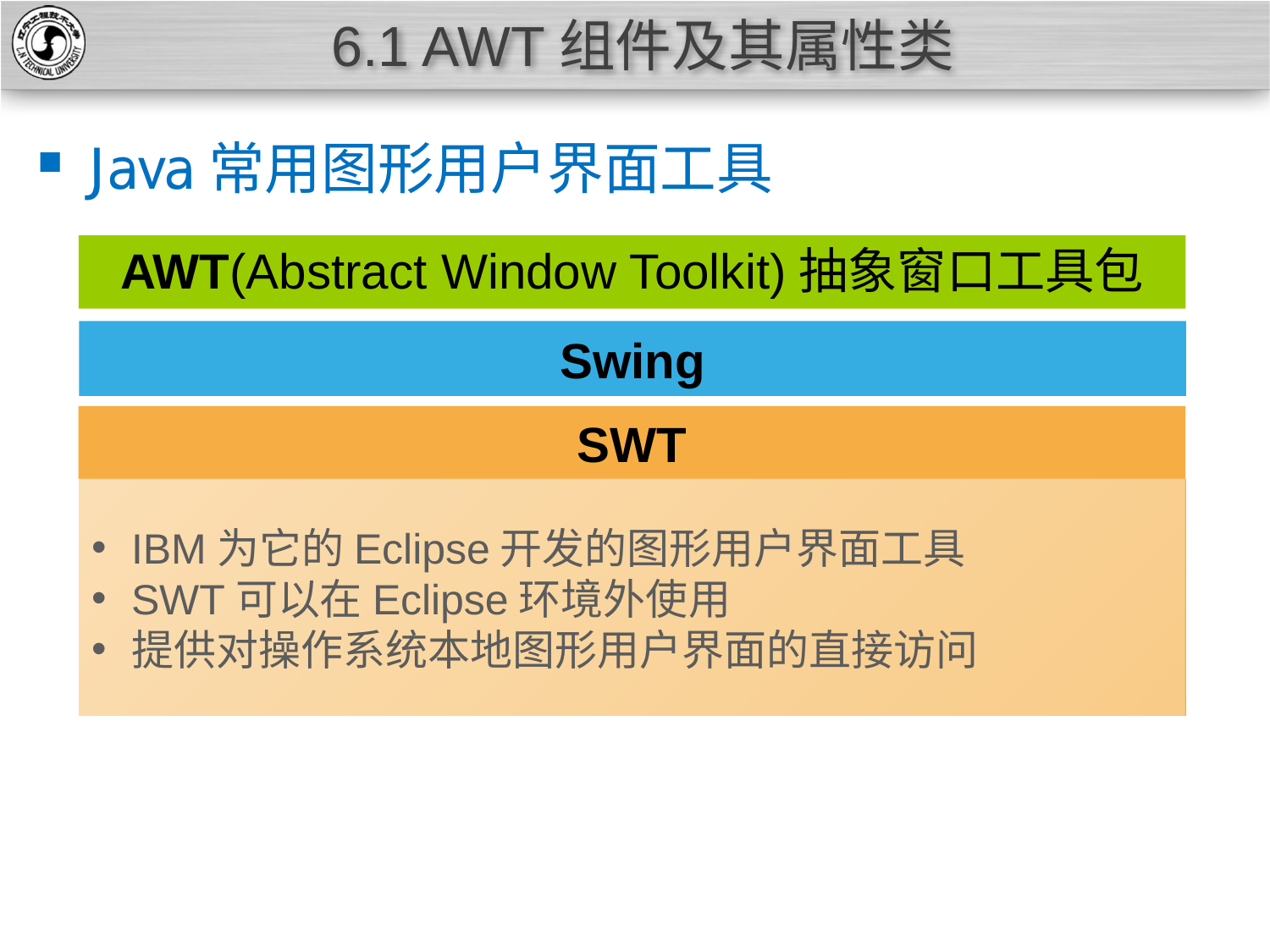

# 6.1 AWT组件及其属性类
Java常用图形用户界面工具
AWT(Abstract Window Toolkit)抽象窗口工具包

Swing
SWT

IBM为它的Eclipse开发的图形用户界面工具
SWT可以在Eclipse环境外使用
提供对操作系统本地图形用户界面的直接访问